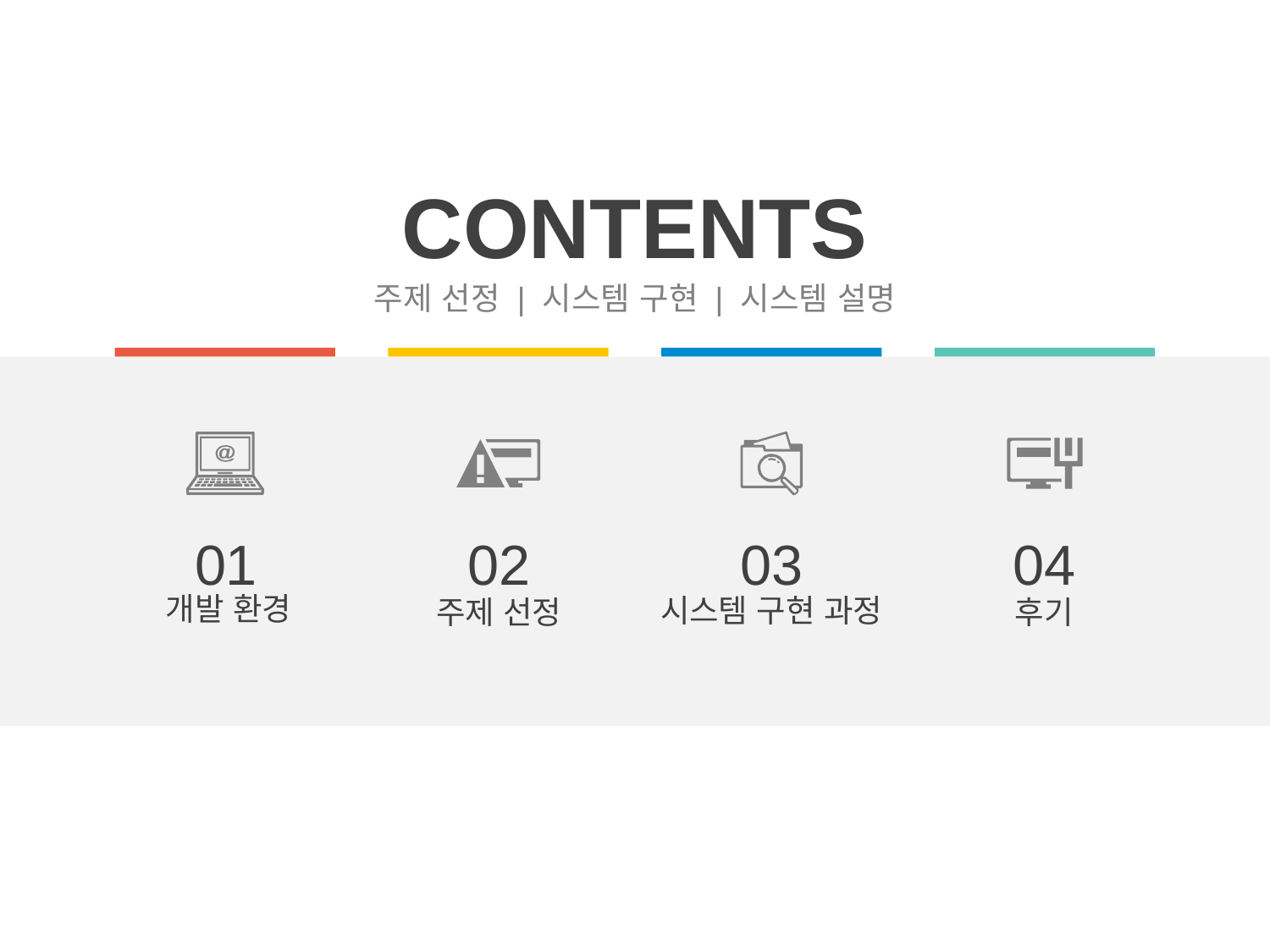

CONTENTS
주제 선정 | 시스템 구현 | 시스템 설명
01
개발 환경
02
주제 선정
03
시스템 구현 과정
04
후기